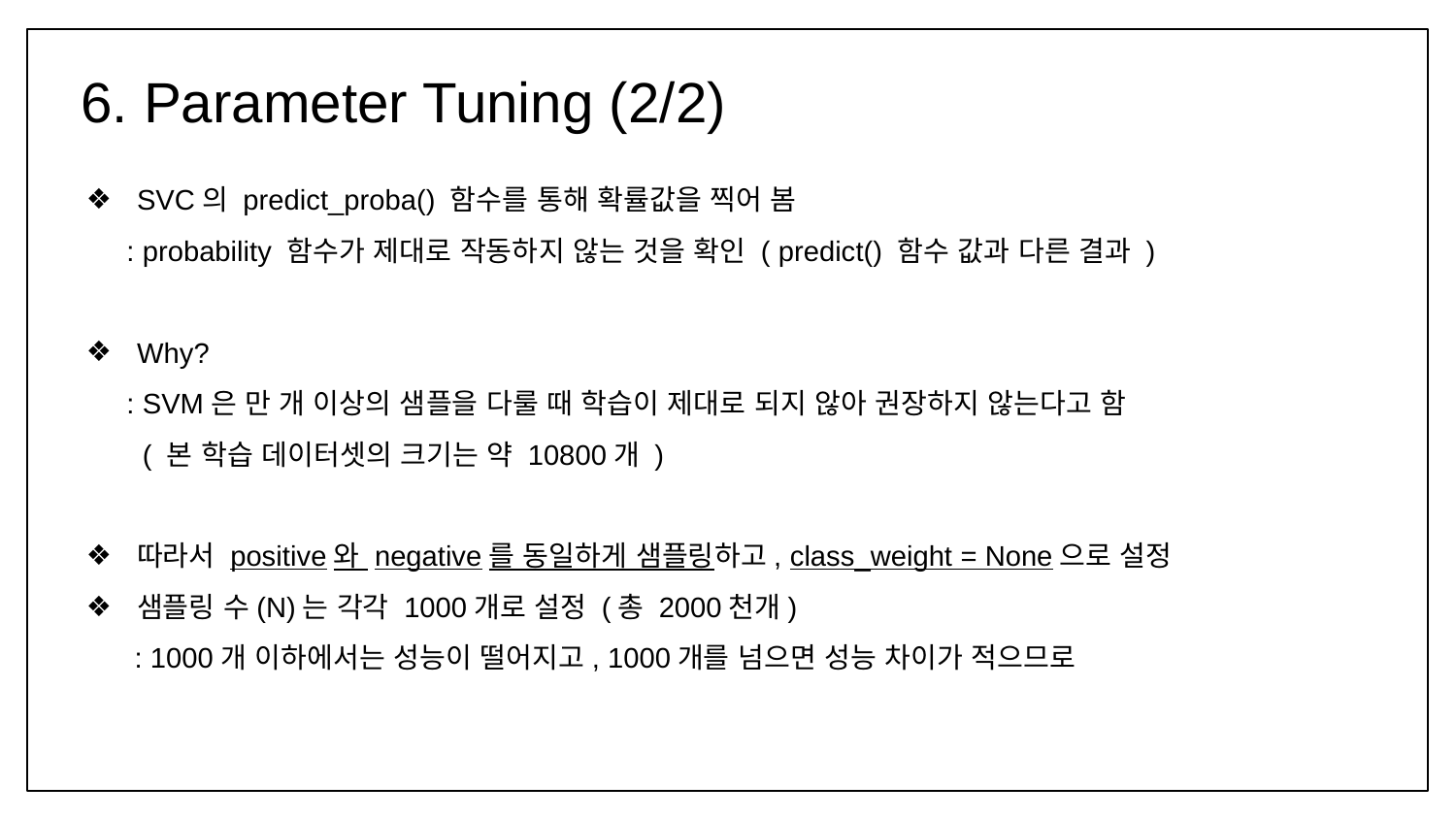

# 6. Parameter Tuning (2/2)
SVC의 predict_proba() 함수를 통해 확률값을 찍어 봄
     : probability 함수가 제대로 작동하지 않는 것을 확인 ( predict() 함수 값과 다른 결과 )

Why?
     : SVM은 만 개 이상의 샘플을 다룰 때 학습이 제대로 되지 않아 권장하지 않는다고 함
       ( 본 학습 데이터셋의 크기는 약 10800개 )

따라서 positive와 negative를 동일하게 샘플링하고, class_weight = None으로 설정
샘플링 수(N)는 각각 1000개로 설정 (총 2000천개)
      : 1000개 이하에서는 성능이 떨어지고, 1000개를 넘으면 성능 차이가 적으므로